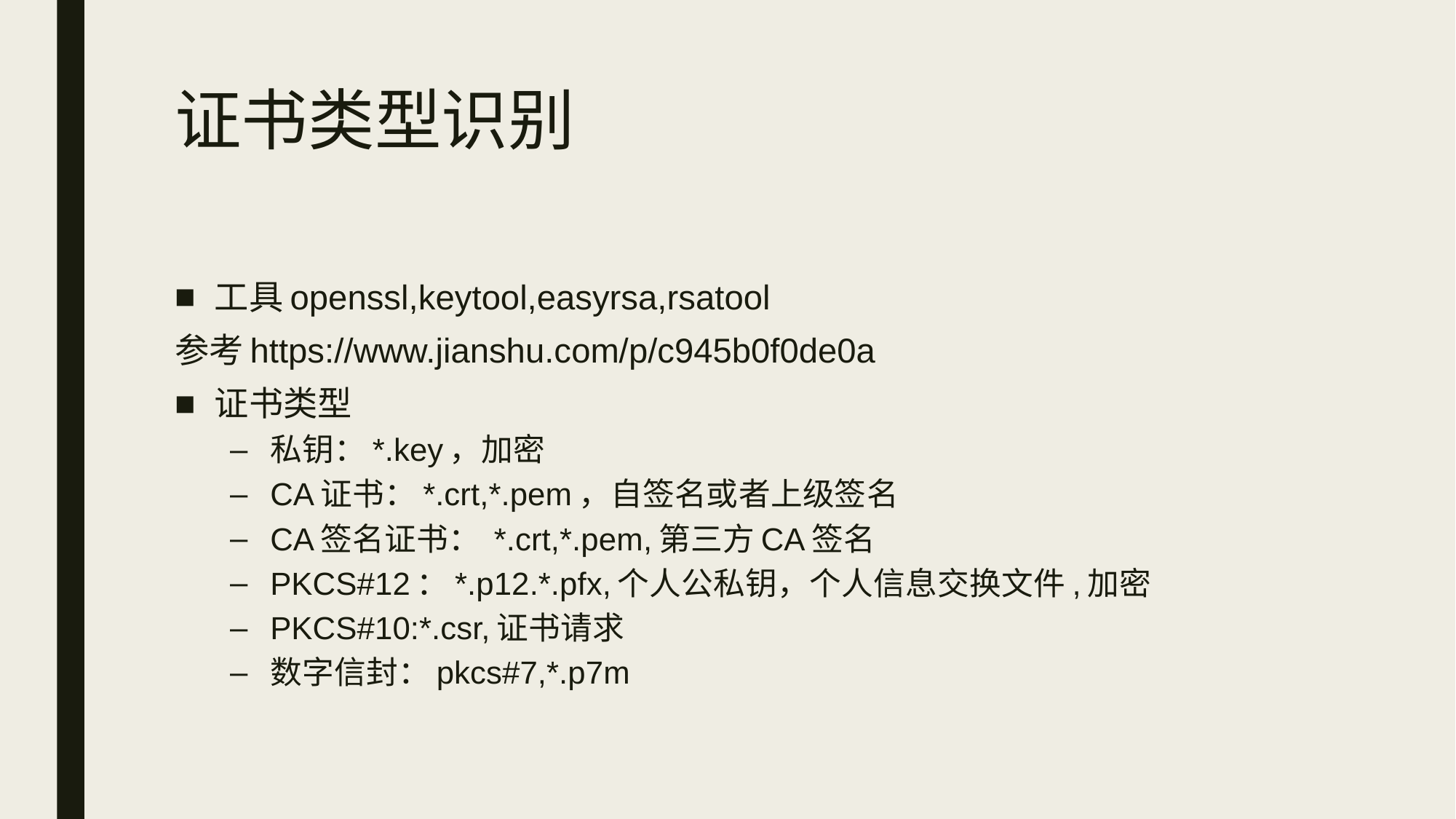

# 证书类型识别
工具openssl,keytool,easyrsa,rsatool
参考https://www.jianshu.com/p/c945b0f0de0a
证书类型
私钥：*.key，加密
CA证书：*.crt,*.pem，自签名或者上级签名
CA签名证书： *.crt,*.pem,第三方CA签名
PKCS#12：*.p12.*.pfx,个人公私钥，个人信息交换文件,加密
PKCS#10:*.csr,证书请求
数字信封：pkcs#7,*.p7m